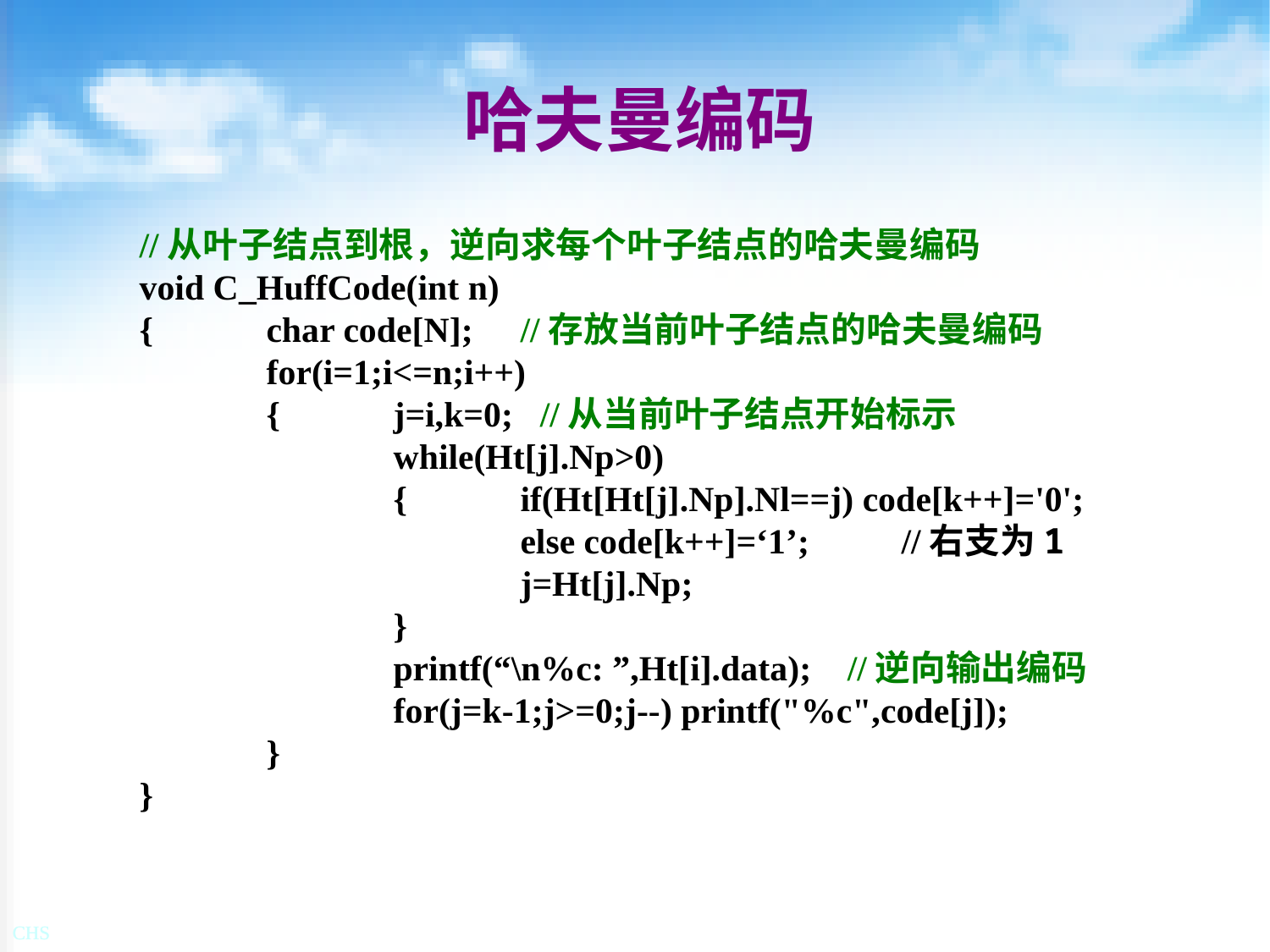

# 哈夫曼编码
//从叶子结点到根，逆向求每个叶子结点的哈夫曼编码
void C_HuffCode(int n)
{	char code[N];	//存放当前叶子结点的哈夫曼编码
	for(i=1;i<=n;i++)
	{	j=i,k=0;   //从当前叶子结点开始标示
		while(Ht[j].Np>0)
		{	if(Ht[Ht[j].Np].Nl==j) code[k++]='0';
			else code[k++]=‘1’;	//右支为1
			j=Ht[j].Np;
		}
		printf(“\n%c: ”,Ht[i].data);    //逆向输出编码
		for(j=k-1;j>=0;j--) printf("%c",code[j]);
	}
}
132